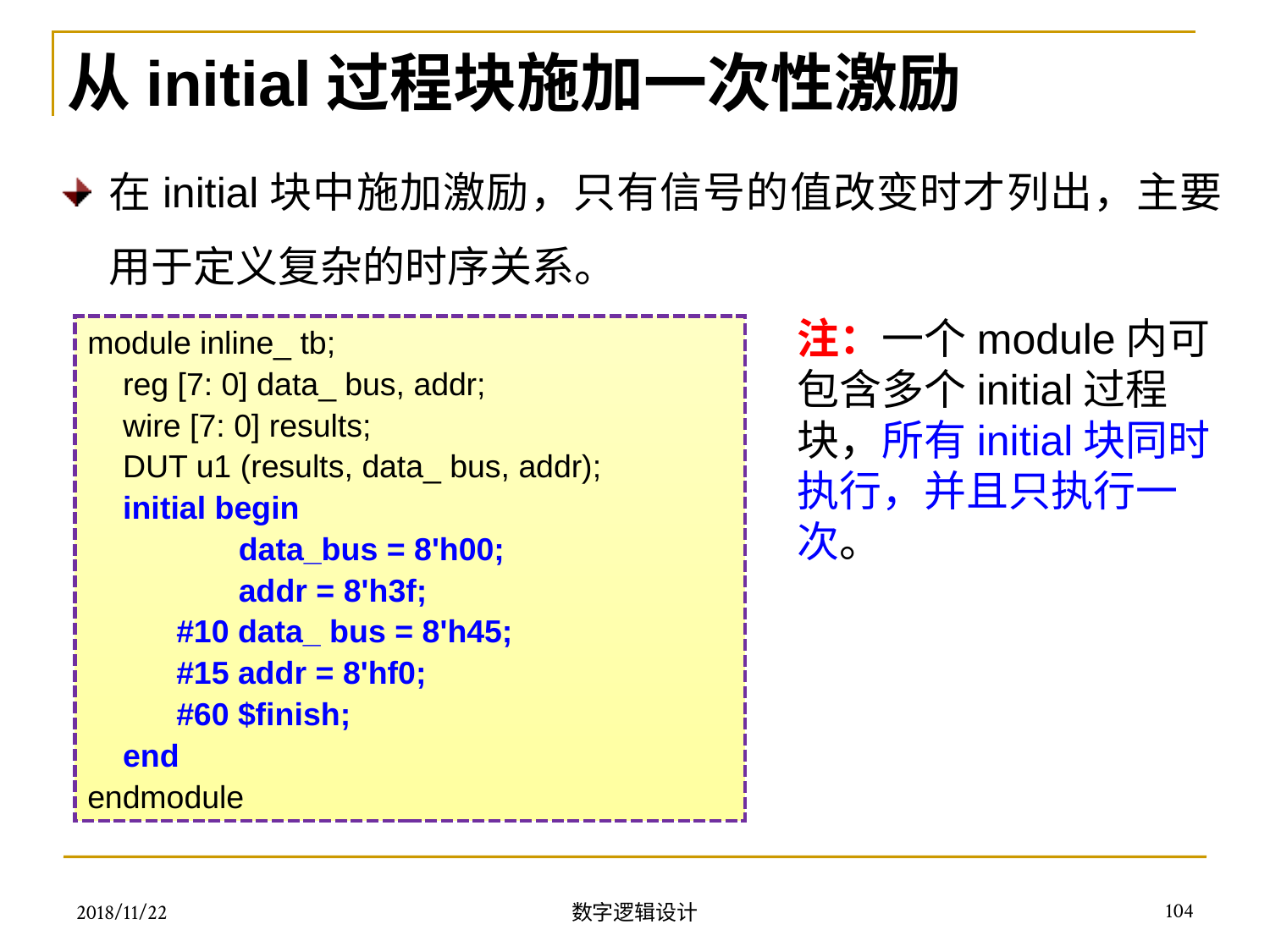

从initial过程块施加一次性激励
在initial块中施加激励，只有信号的值改变时才列出，主要用于定义复杂的时序关系。

注：一个module内可包含多个initial过程块，所有initial块同时执行，并且只执行一次。
module inline_ tb;
    reg [7: 0] data_ bus, addr;
    wire [7: 0] results;
    DUT u1 (results, data_ bus, addr);
    initial begin
                 data_bus = 8'h00;
                 addr = 8'h3f;
          #10 data_ bus = 8'h45;
          #15 addr = 8'hf0;
          #60 $finish;
    end
endmodule
2018/11/22
104
数字逻辑设计